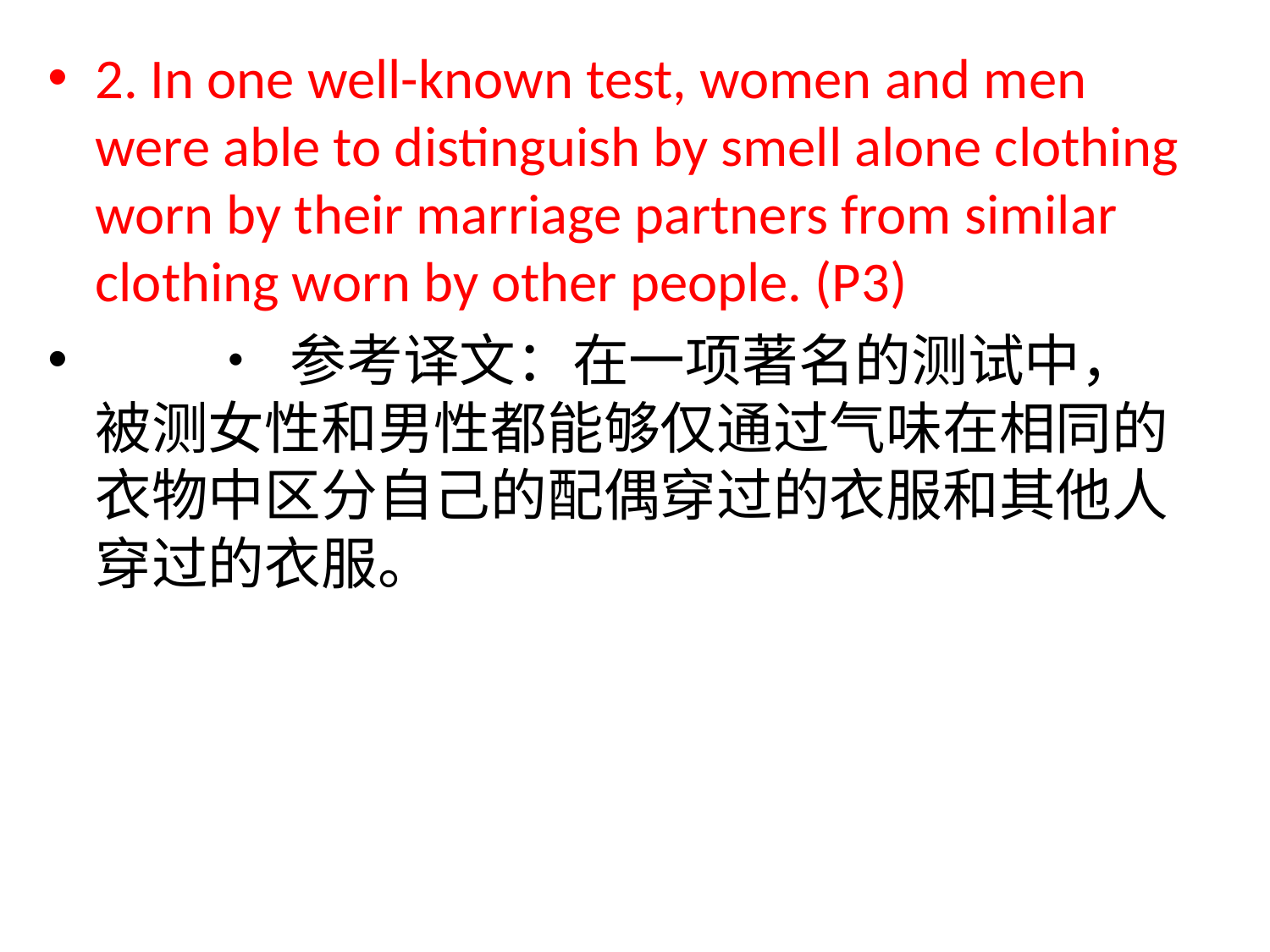

2. In one well-known test, women and men were able to distinguish by smell alone clothing worn by their marriage partners from similar clothing worn by other people. (P3)
　　•  参考译文：在一项著名的测试中，被测女性和男性都能够仅通过气味在相同的衣物中区分自己的配偶穿过的衣服和其他人穿过的衣服。

#